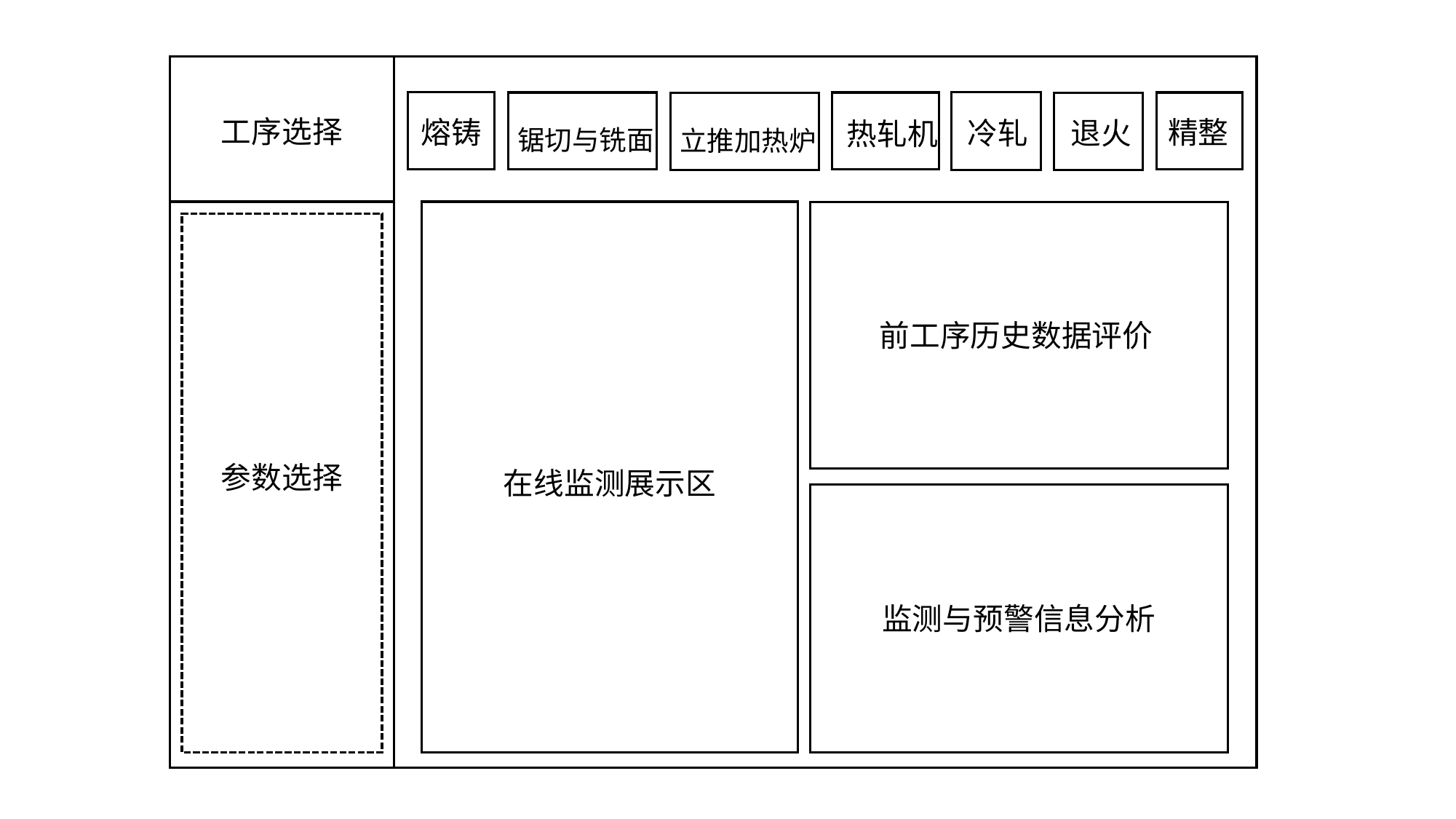

锯切与铣面
立推加热炉
工序选择
精整
熔铸
冷轧
退火
热轧机

前工序历史数据评价
参数选择
在线监测展示区

监测与预警信息分析